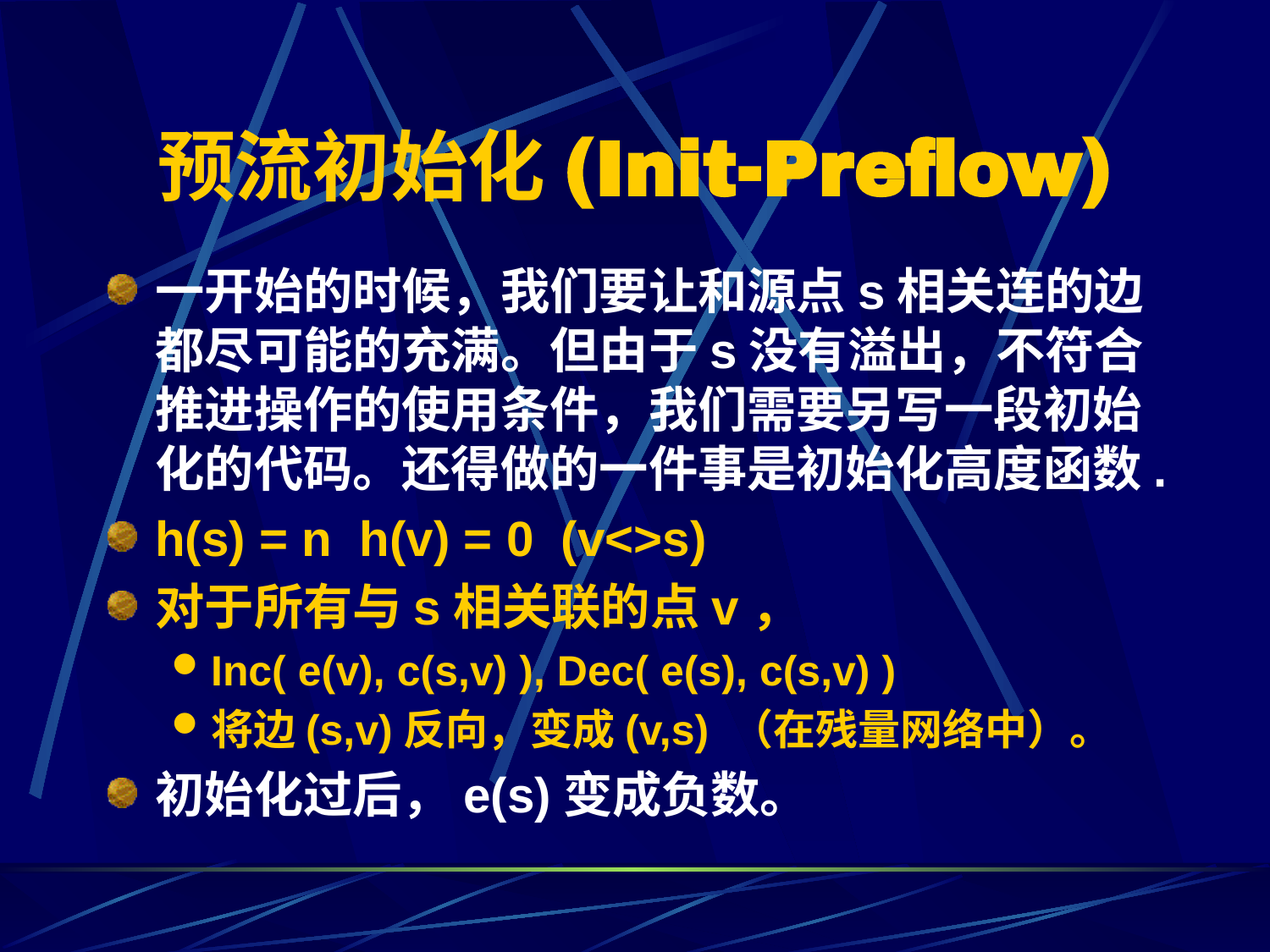

# 预流初始化(Init-Preflow)
一开始的时候，我们要让和源点s相关连的边都尽可能的充满。但由于s没有溢出，不符合推进操作的使用条件，我们需要另写一段初始化的代码。还得做的一件事是初始化高度函数.
h(s) = n  h(v) = 0  (v<>s)
对于所有与s相关联的点v，
Inc( e(v), c(s,v) ), Dec( e(s), c(s,v) )
将边(s,v)反向，变成(v,s) （在残量网络中）。
初始化过后，e(s)变成负数。